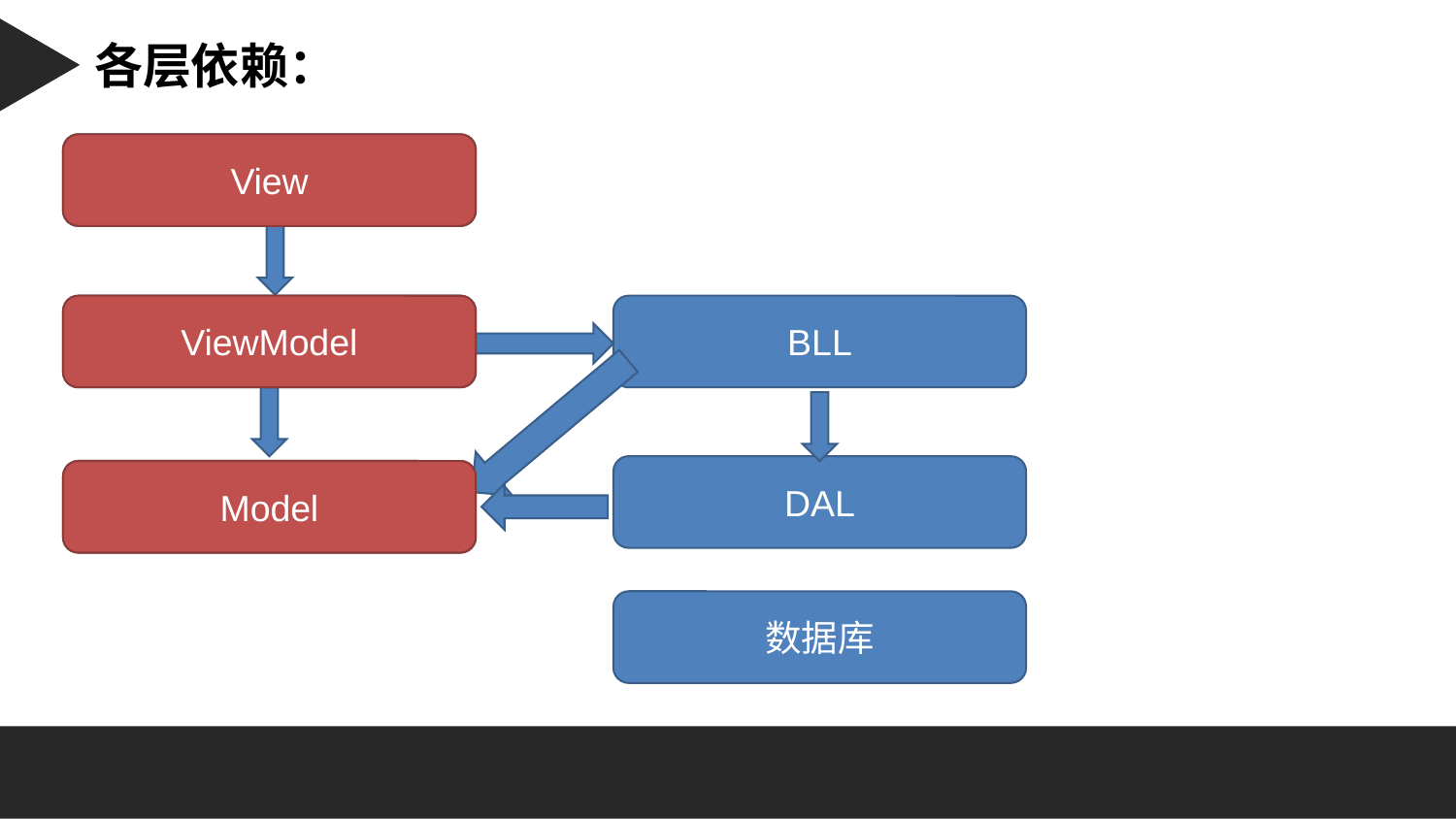

Character 字符串：

各层依赖：
View
View

ViewModel
ViewModel
BLL

DAL
Model
Model

数据库